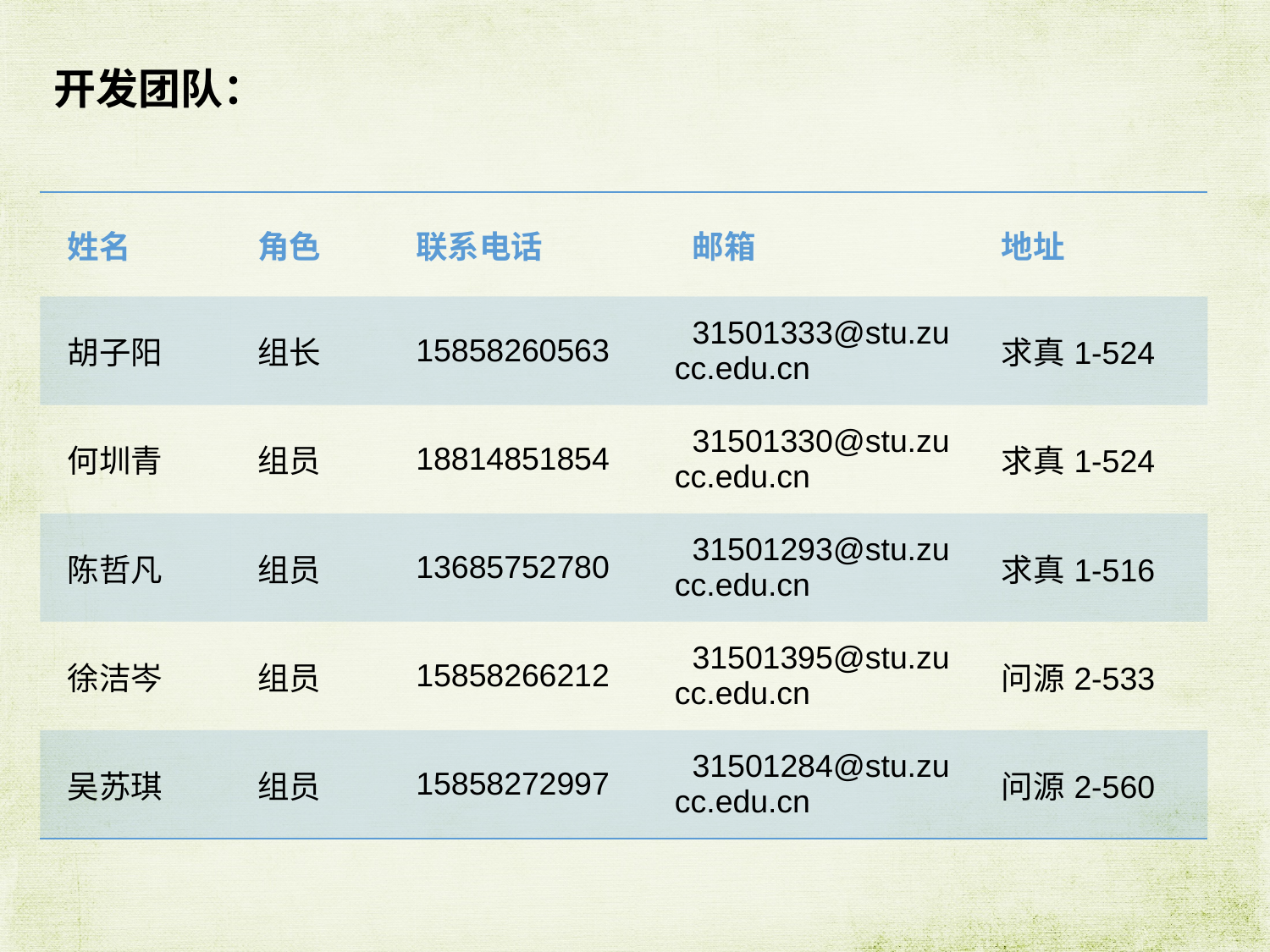

开发团队：
| 姓名 | 角色 | 联系电话 | 邮箱 | 地址 |
| --- | --- | --- | --- | --- |
| 胡子阳 | 组长 | 15858260563 | 31501333@stu.zucc.edu.cn | 求真1-524 |
| 何圳青 | 组员 | 18814851854 | 31501330@stu.zucc.edu.cn | 求真1-524 |
| 陈哲凡 | 组员 | 13685752780 | 31501293@stu.zucc.edu.cn | 求真1-516 |
| 徐洁岑 | 组员 | 15858266212 | 31501395@stu.zucc.edu.cn | 问源2-533 |
| 吴苏琪 | 组员 | 15858272997 | 31501284@stu.zucc.edu.cn | 问源2-560 |